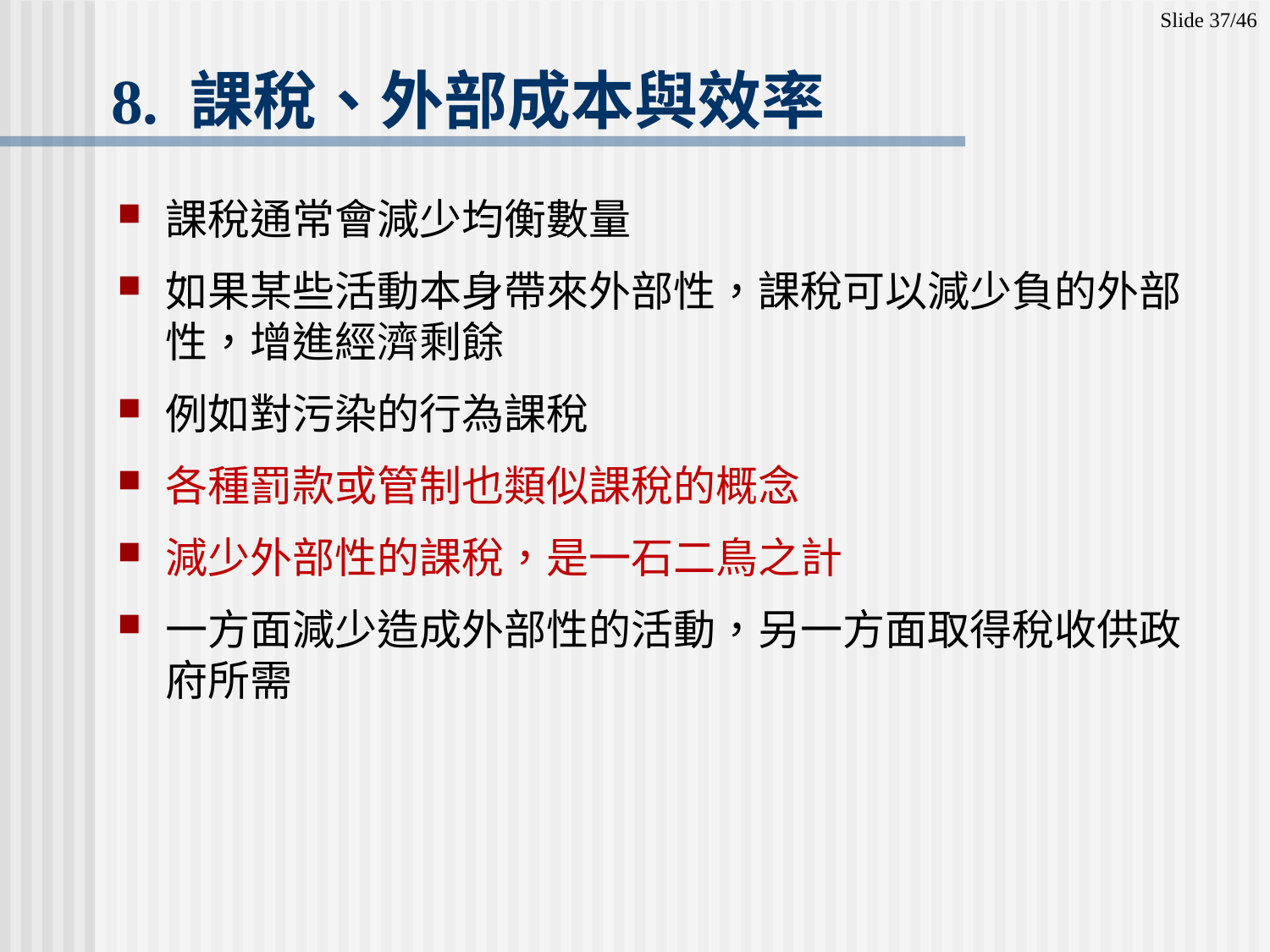

Slide 37/46
# 8. 課稅、外部成本與效率
課稅通常會減少均衡數量
如果某些活動本身帶來外部性，課稅可以減少負的外部性，增進經濟剩餘
例如對污染的行為課稅
各種罰款或管制也類似課稅的概念
減少外部性的課稅，是一石二鳥之計
一方面減少造成外部性的活動，另一方面取得稅收供政府所需